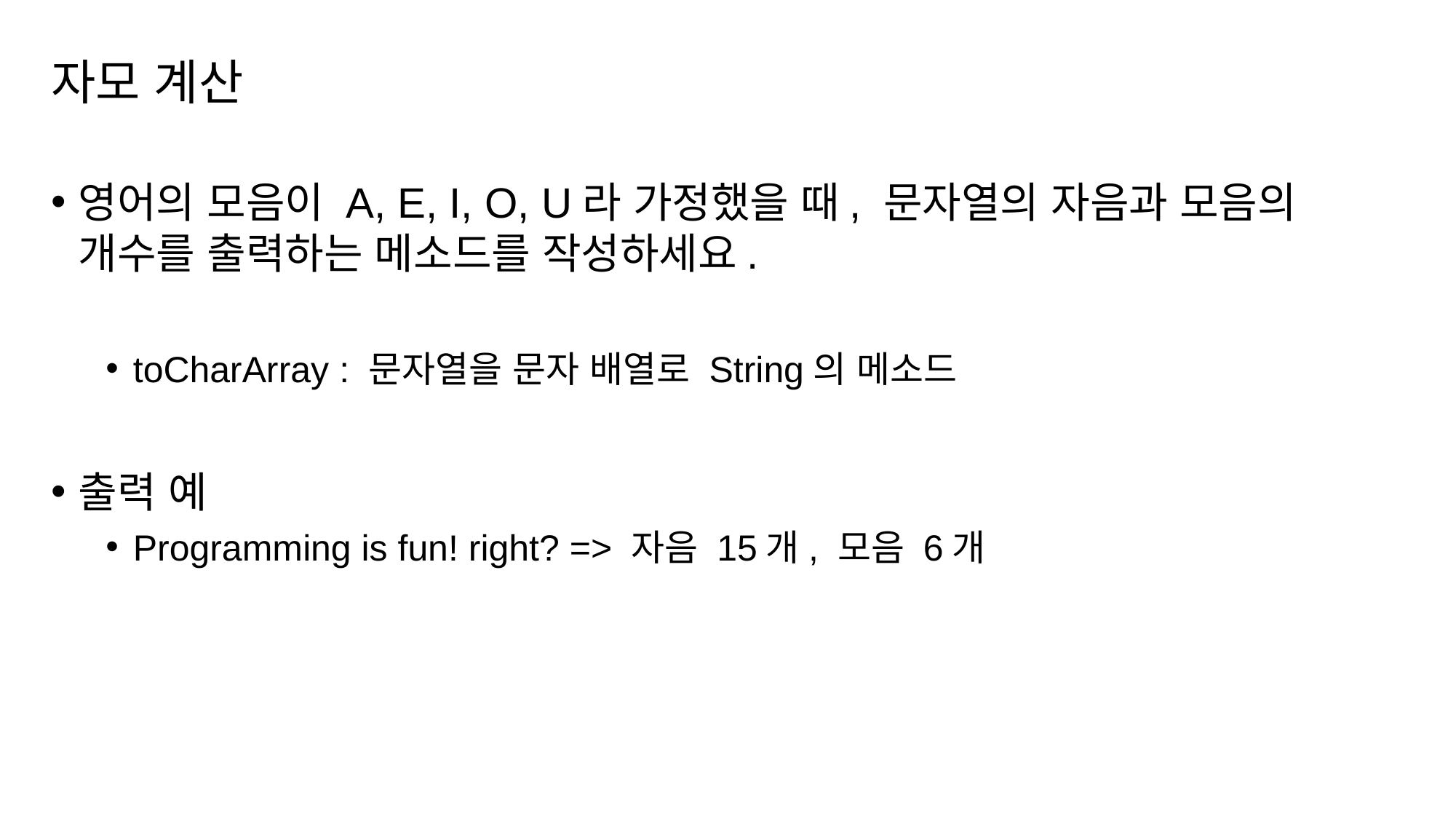

# 자모 계산
영어의 모음이 A, E, I, O, U라 가정했을 때, 문자열의 자음과 모음의 개수를 출력하는 메소드를 작성하세요.

toCharArray : 문자열을 문자 배열로 String의 메소드

출력 예
Programming is fun! right?	=> 자음 15개, 모음 6개